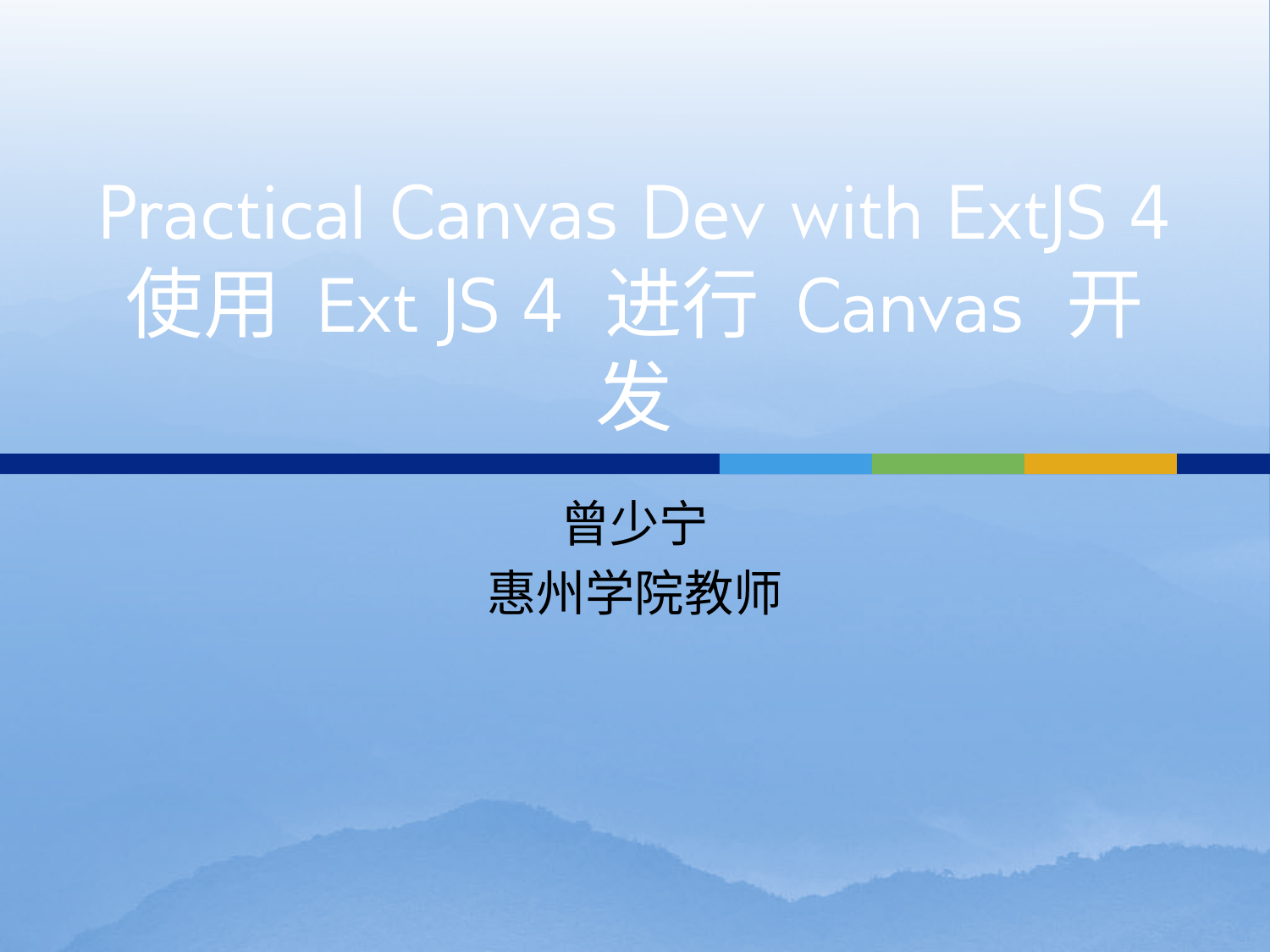

# Practical Canvas Dev with ExtJS 4 使用 Ext JS 4 进行 Canvas 开发
曾少宁
惠州学院教师